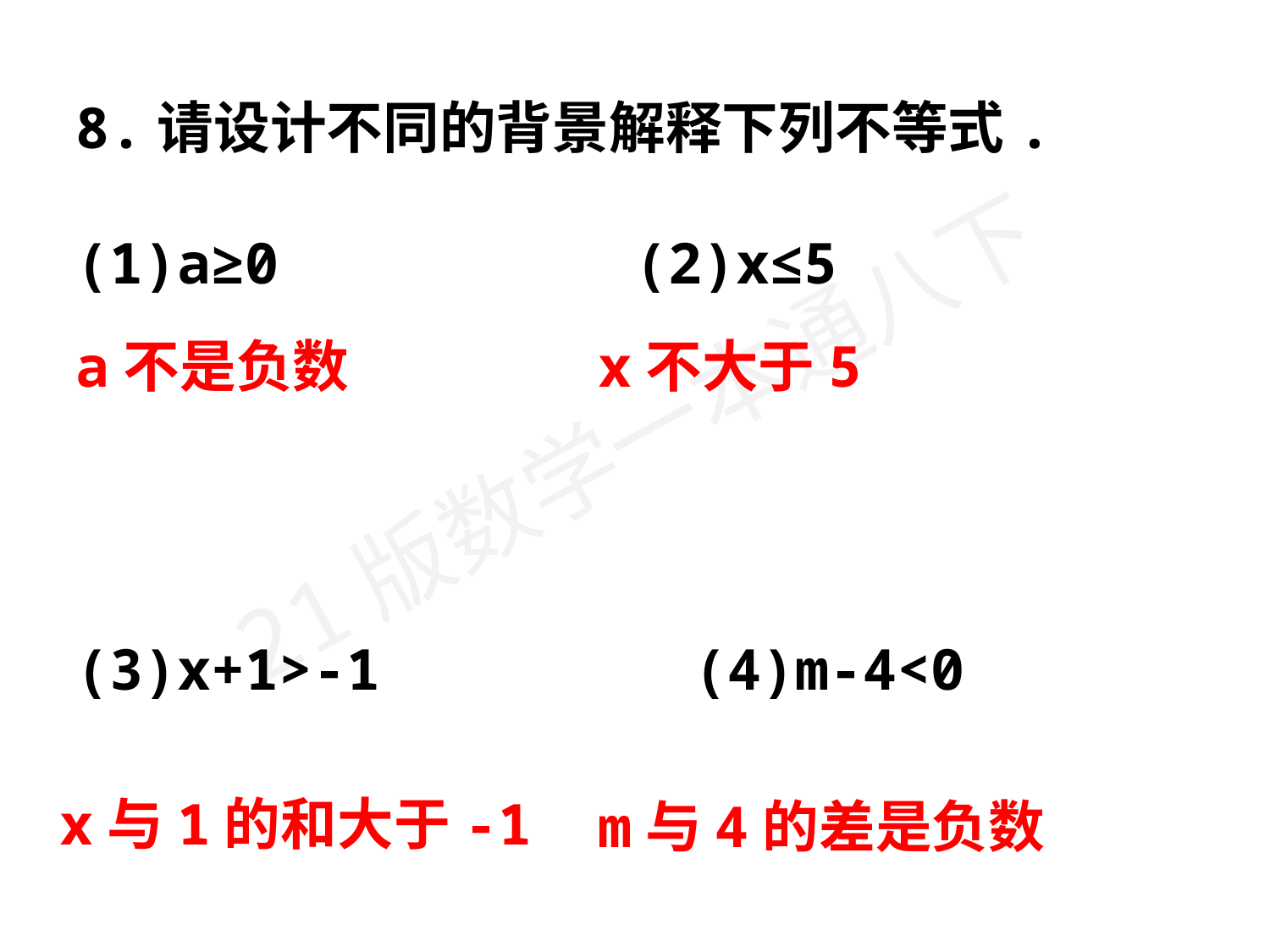

8.请设计不同的背景解释下列不等式.

(1)a≥0	         (2)x≤5

(3)x+1>-1	       (4)m-4<0

x不大于5
a不是负数
x与1的和大于-1
m与4的差是负数